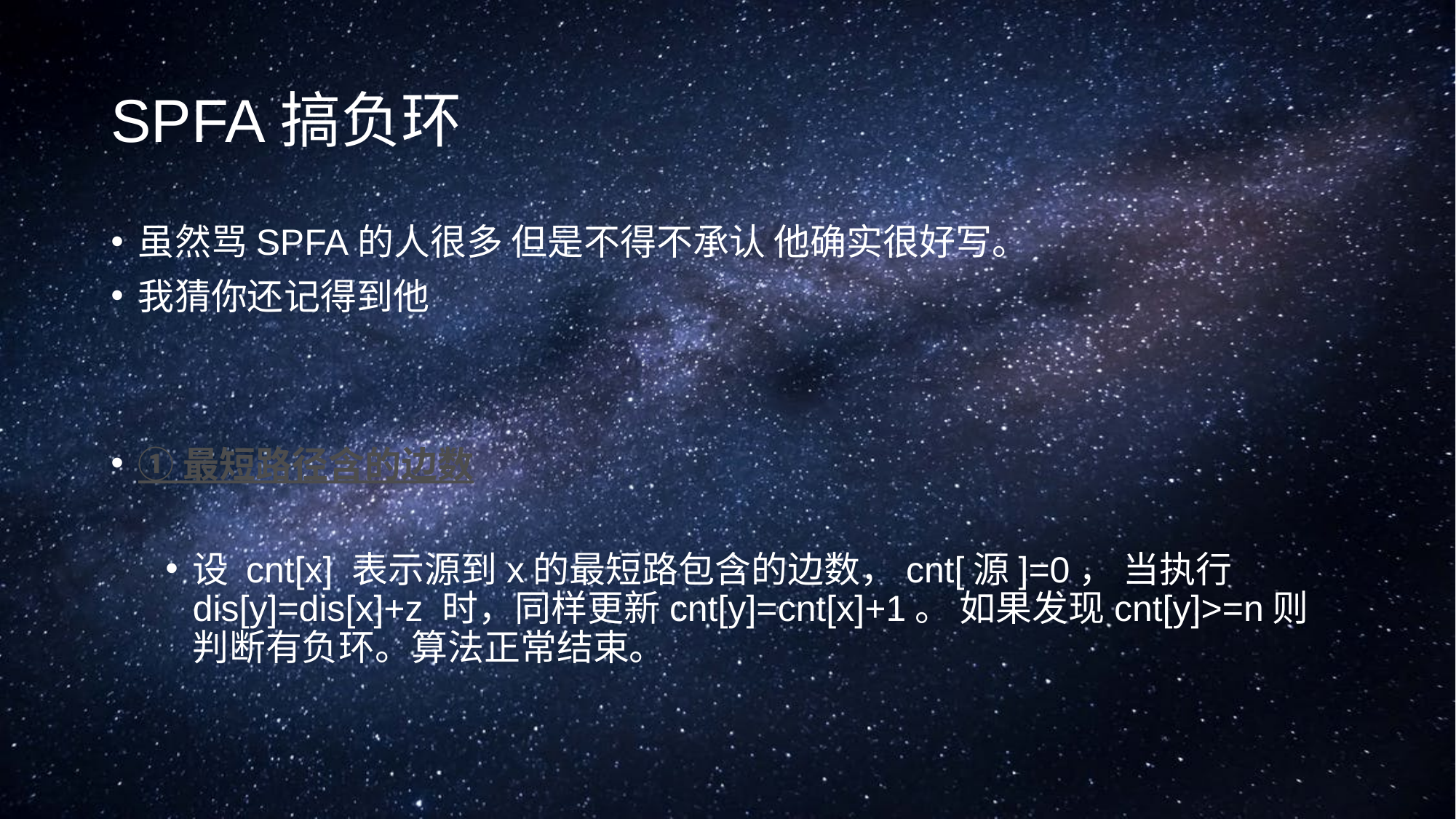

# SPFA搞负环
虽然骂SPFA的人很多 但是不得不承认 他确实很好写。
我猜你还记得到他

① 最短路径含的边数

设 cnt[x] 表示源到x的最短路包含的边数，cnt[源]=0， 当执行dis[y]=dis[x]+z 时，同样更新cnt[y]=cnt[x]+1。 如果发现cnt[y]>=n则判断有负环。算法正常结束。